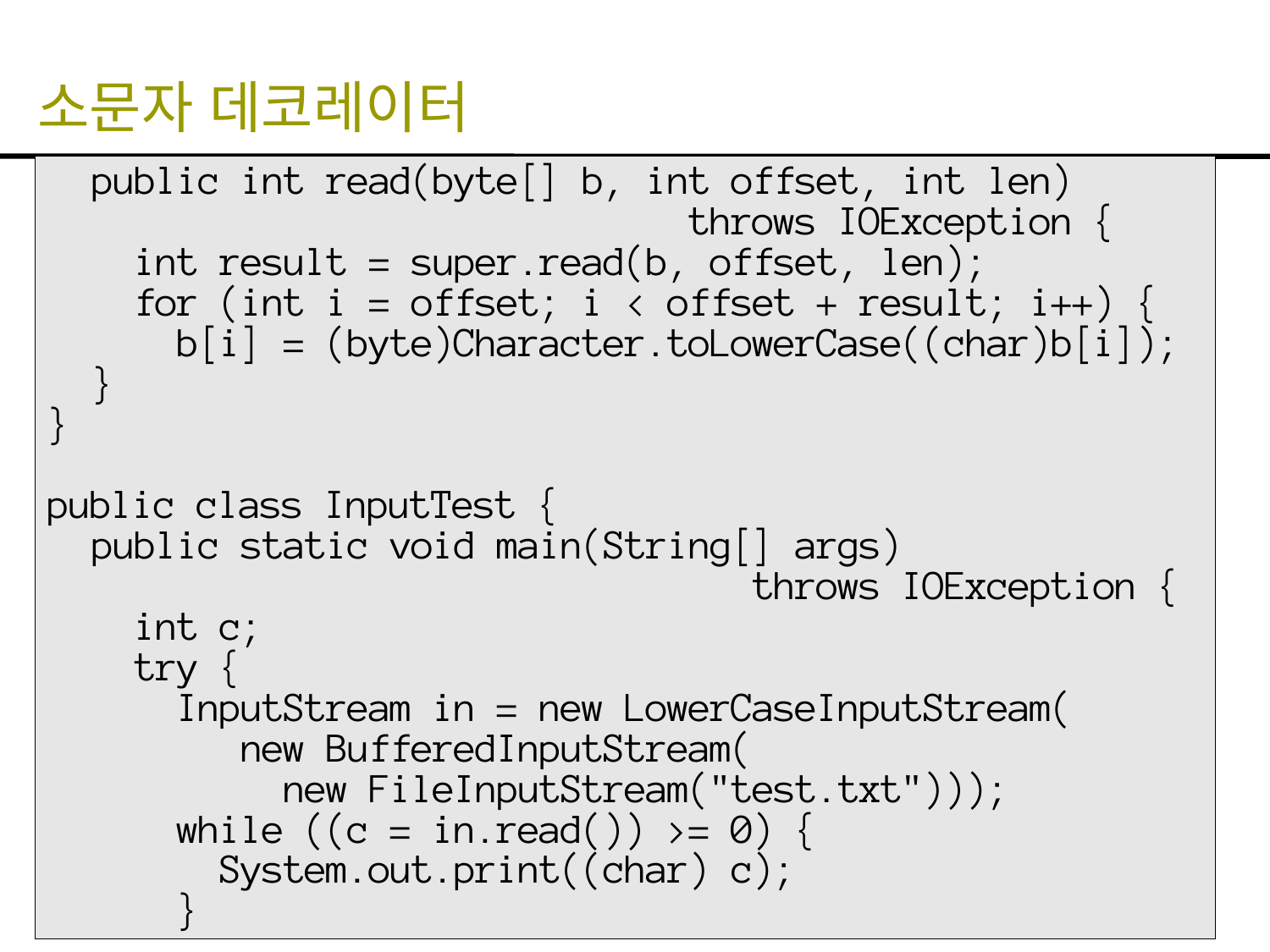

# 소문자 데코레이터
  public int read(byte[] b, int offset, int len)
                              throws IOException {
    int result = super.read(b, offset, len);
    for (int i = offset; i < offset + result; i++) {
      b[i] = (byte)Character.toLowerCase((char)b[i]);
  }
}

public class InputTest {
  public static void main(String[] args)
                                 throws IOException {
    int c;
    try {
      InputStream in = new LowerCaseInputStream(
         new BufferedInputStream(
           new FileInputStream("test.txt")));
      while ((c = in.read()) >= 0) {
        System.out.print((char) c);
      }